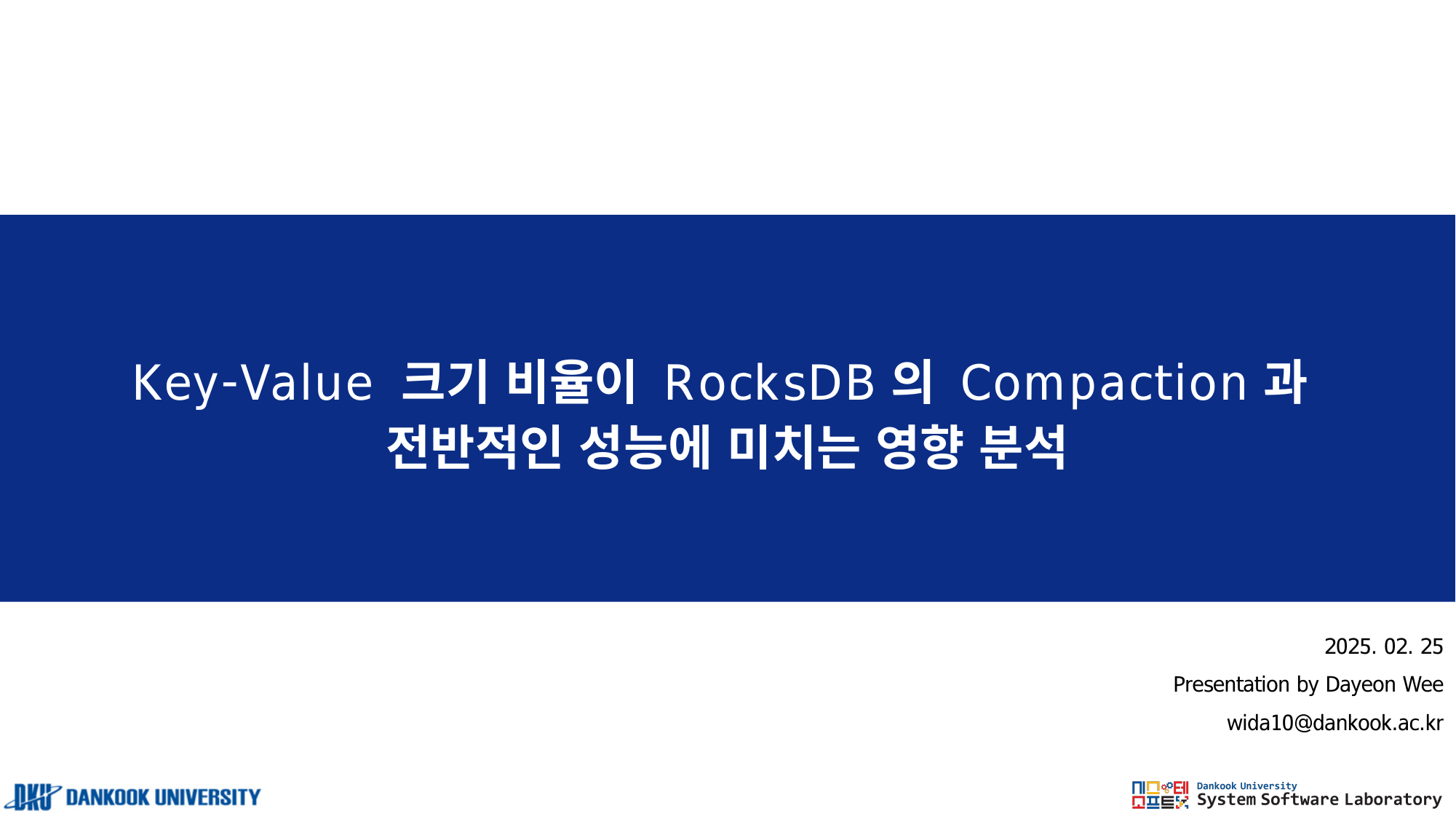

# Key-Value 크기 비율이 RocksDB의 Compaction과 전반적인 성능에 미치는 영향 분석

2025. 02. 25
Presentation by Dayeon Wee
wida10@dankook.ac.kr